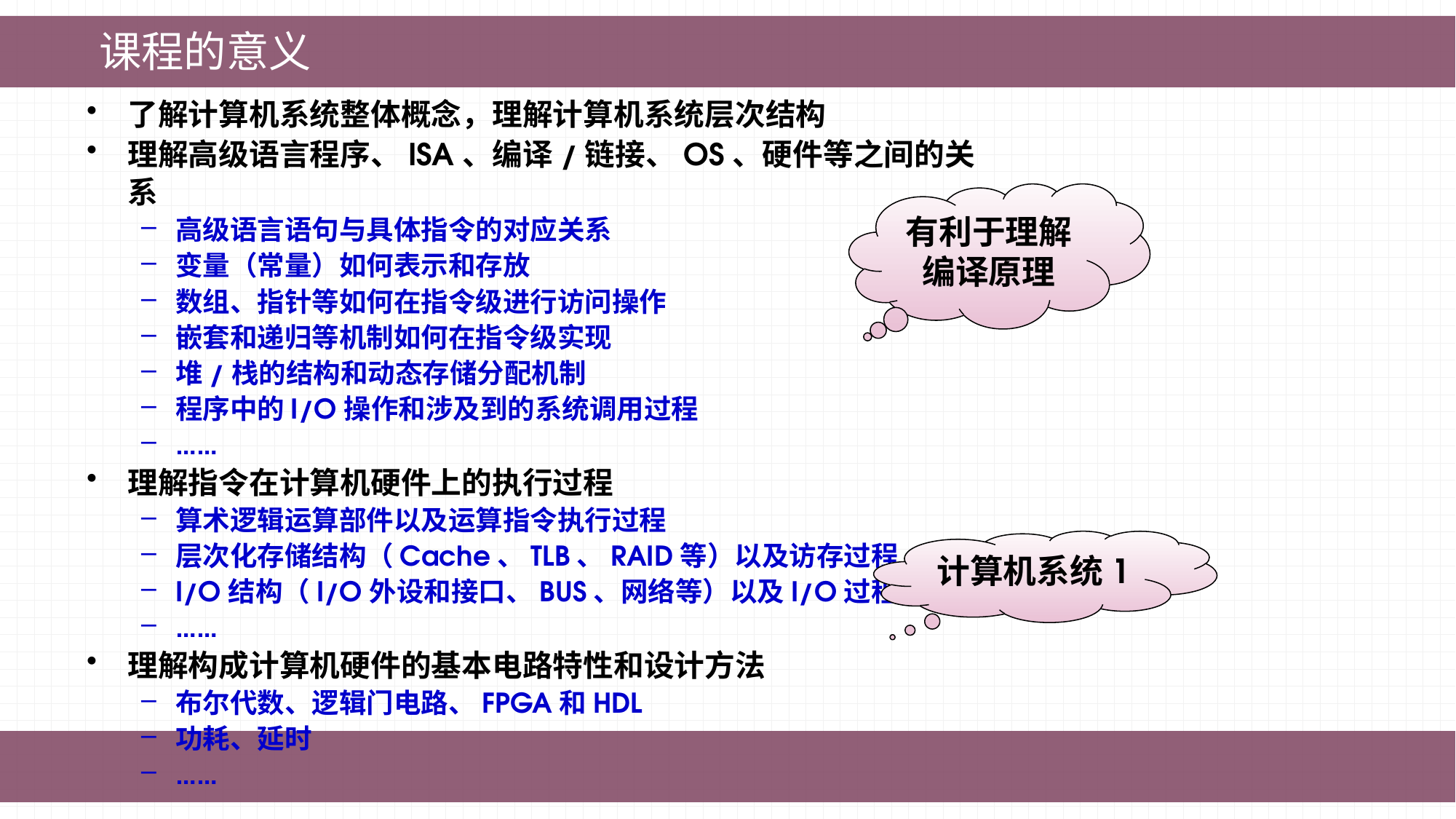

课程的意义
了解计算机系统整体概念，理解计算机系统层次结构
理解高级语言程序、ISA、编译/链接、OS、硬件等之间的关系
高级语言语句与具体指令的对应关系
变量（常量）如何表示和存放
数组、指针等如何在指令级进行访问操作
嵌套和递归等机制如何在指令级实现
堆/栈的结构和动态存储分配机制
程序中的I/O操作和涉及到的系统调用过程
……
理解指令在计算机硬件上的执行过程
算术逻辑运算部件以及运算指令执行过程
层次化存储结构（Cache、TLB、RAID等）以及访存过程
I/O结构（I/O外设和接口、BUS、网络等）以及I/O过程
……
理解构成计算机硬件的基本电路特性和设计方法
布尔代数、逻辑门电路、FPGA和HDL
功耗、延时
……

有利于理解编译原理
计算机系统1